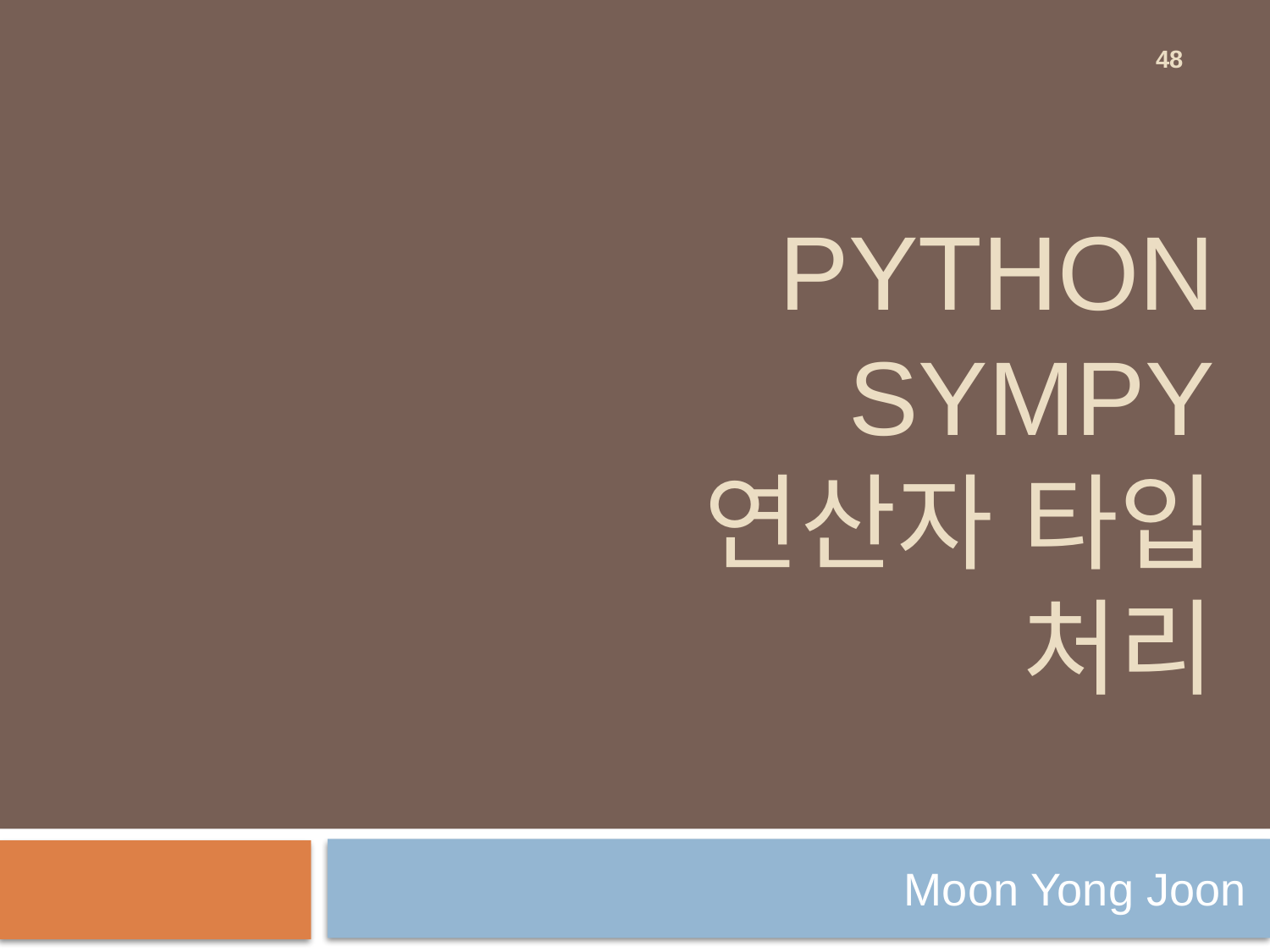

48
# Python sympy 연산자 타입 처리
Moon Yong Joon